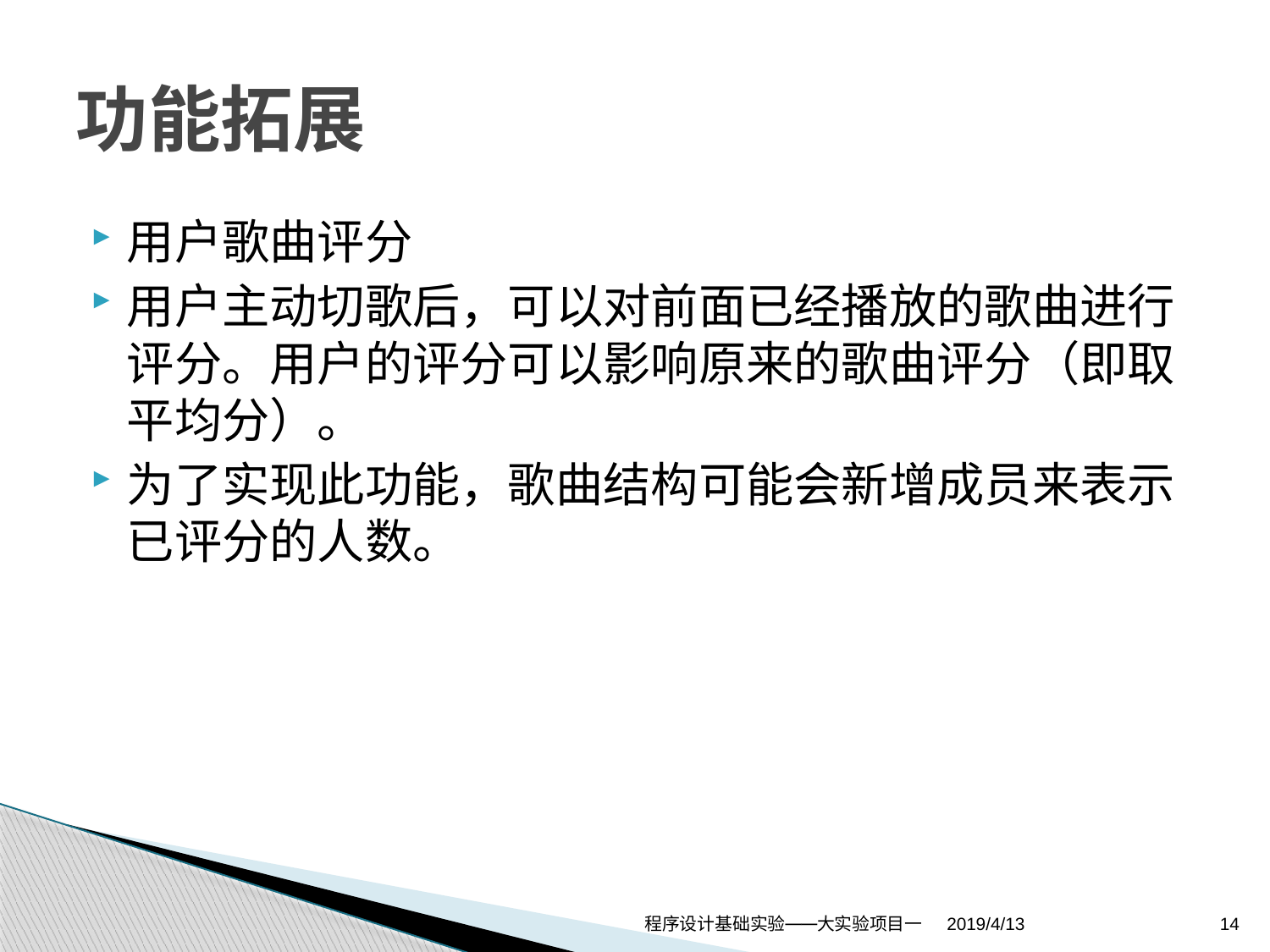

# 功能拓展
用户歌曲评分
用户主动切歌后，可以对前面已经播放的歌曲进行评分。用户的评分可以影响原来的歌曲评分（即取平均分）。
为了实现此功能，歌曲结构可能会新增成员来表示已评分的人数。

程序设计基础实验——大实验项目一
2019/4/13
14